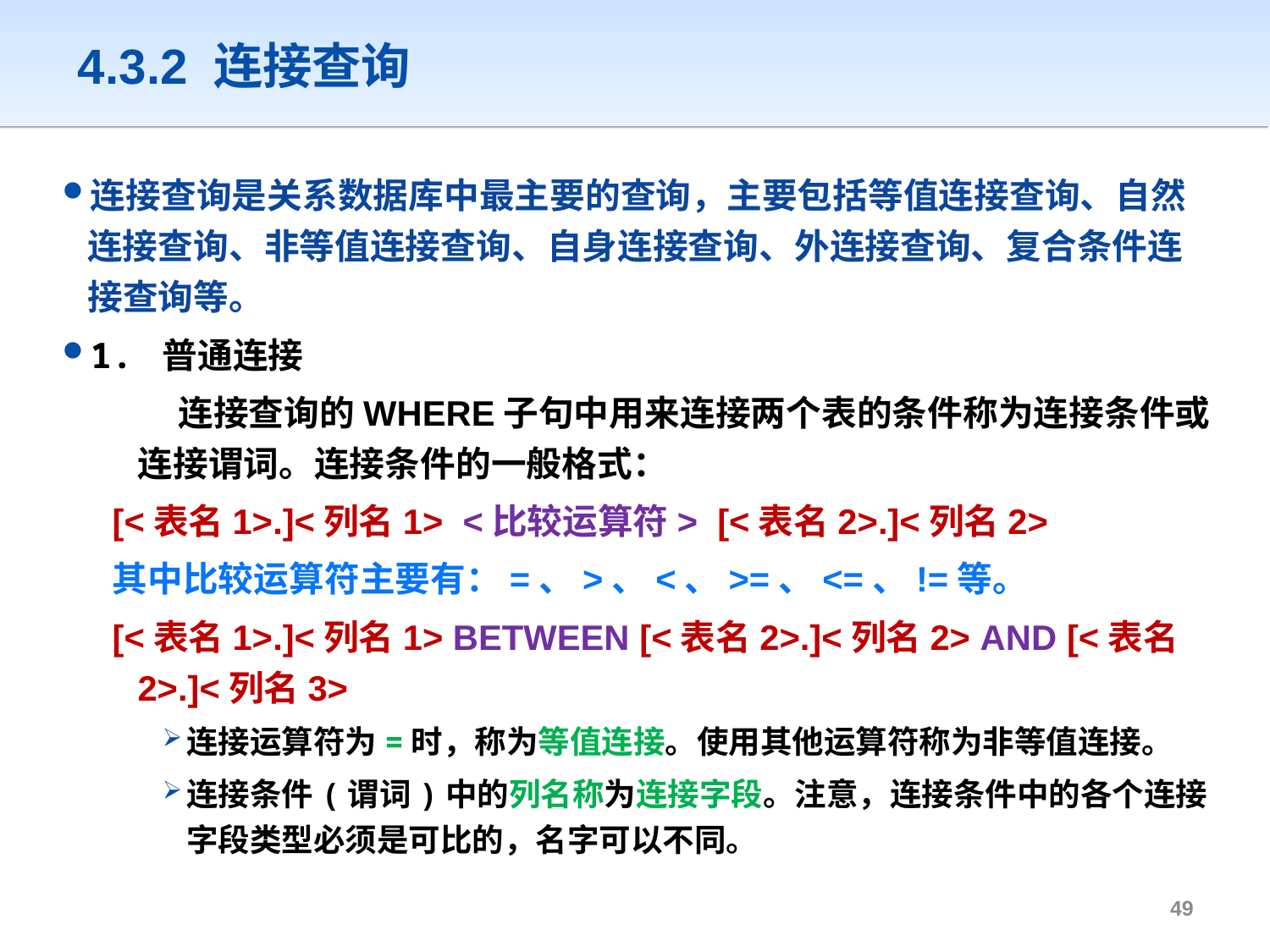

# 4.3.2 连接查询
连接查询是关系数据库中最主要的查询，主要包括等值连接查询、自然连接查询、非等值连接查询、自身连接查询、外连接查询、复合条件连接查询等。
1. 普通连接
	    连接查询的WHERE子句中用来连接两个表的条件称为连接条件或连接谓词。连接条件的一般格式：
[<表名1>.]<列名1>  <比较运算符>  [<表名2>.]<列名2>
其中比较运算符主要有：=、>、<、>=、<=、!=等。
[<表名1>.]<列名1> BETWEEN [<表名2>.]<列名2> AND [<表名2>.]<列名3>
连接运算符为=时，称为等值连接。使用其他运算符称为非等值连接。
连接条件(谓词)中的列名称为连接字段。注意，连接条件中的各个连接字段类型必须是可比的，名字可以不同。

49